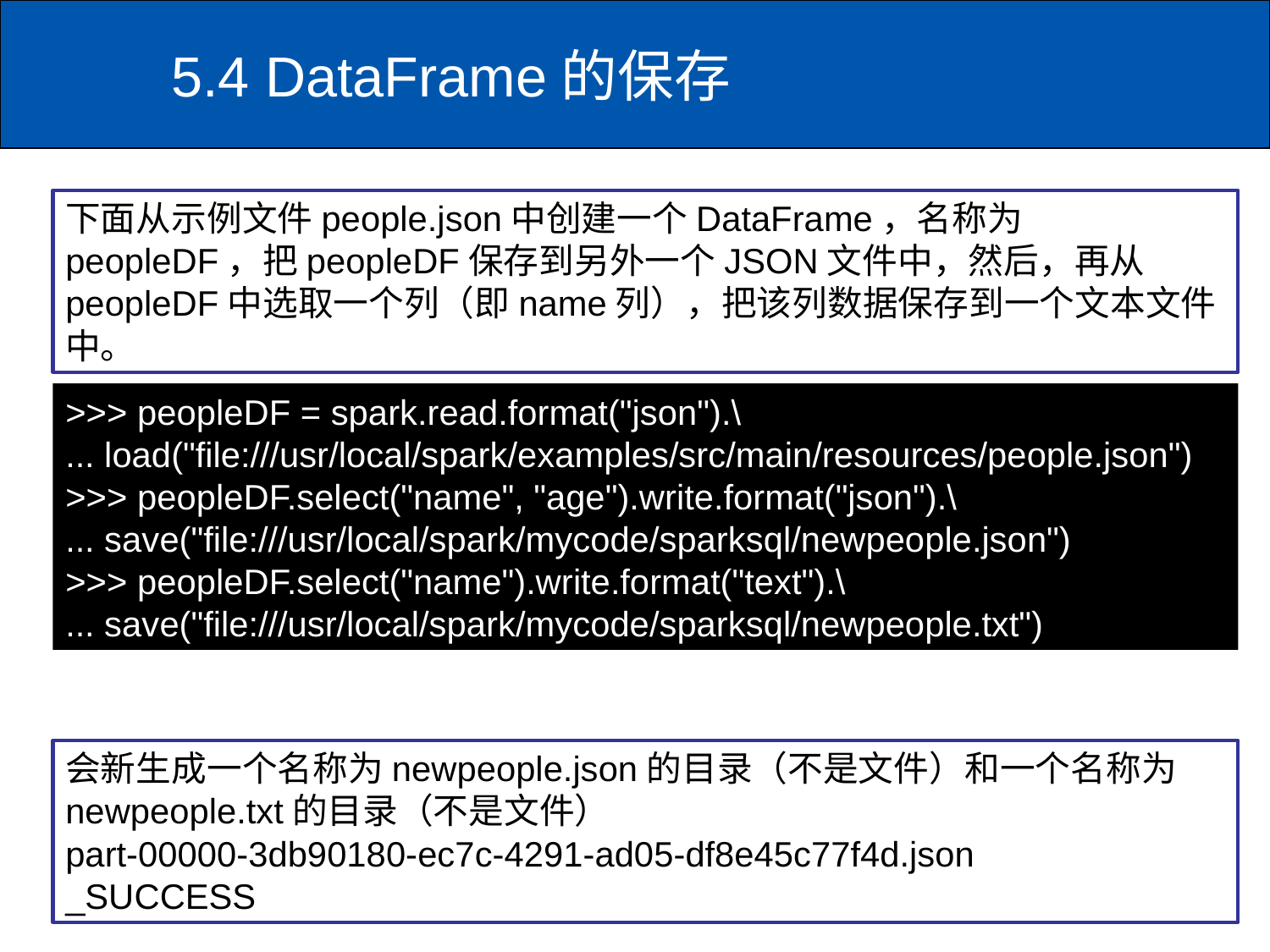

# 5.4 DataFrame的保存
下面从示例文件people.json中创建一个DataFrame，名称为peopleDF，把peopleDF保存到另外一个JSON文件中，然后，再从peopleDF中选取一个列（即name列），把该列数据保存到一个文本文件中。
>>> peopleDF = spark.read.format("json").\
... load("file:///usr/local/spark/examples/src/main/resources/people.json")
>>> peopleDF.select("name", "age").write.format("json").\
... save("file:///usr/local/spark/mycode/sparksql/newpeople.json")
>>> peopleDF.select("name").write.format("text").\
... save("file:///usr/local/spark/mycode/sparksql/newpeople.txt")
会新生成一个名称为newpeople.json的目录（不是文件）和一个名称为newpeople.txt的目录（不是文件）
part-00000-3db90180-ec7c-4291-ad05-df8e45c77f4d.json
_SUCCESS